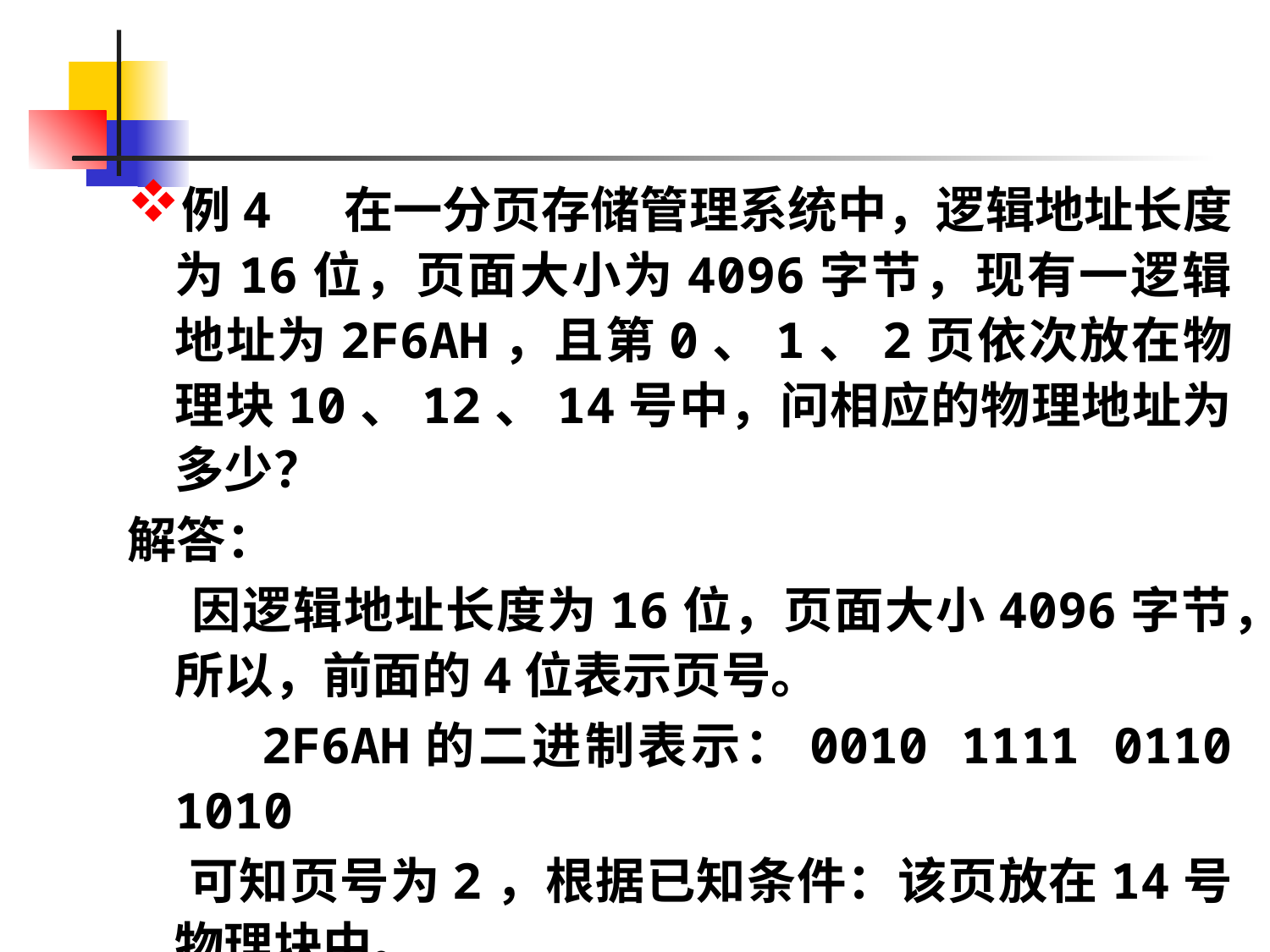

例4  在一分页存储管理系统中，逻辑地址长度为16位，页面大小为4096字节，现有一逻辑地址为2F6AH，且第0、1、2页依次放在物理块10、12、14号中，问相应的物理地址为多少？
解答：
    因逻辑地址长度为16位，页面大小4096字节，所以，前面的4位表示页号。
    2F6AH的二进制表示：0010 1111 0110 1010
    可知页号为2，根据已知条件：该页放在14号物理块中。
    物理地址的十六进制表示为：EF6AH